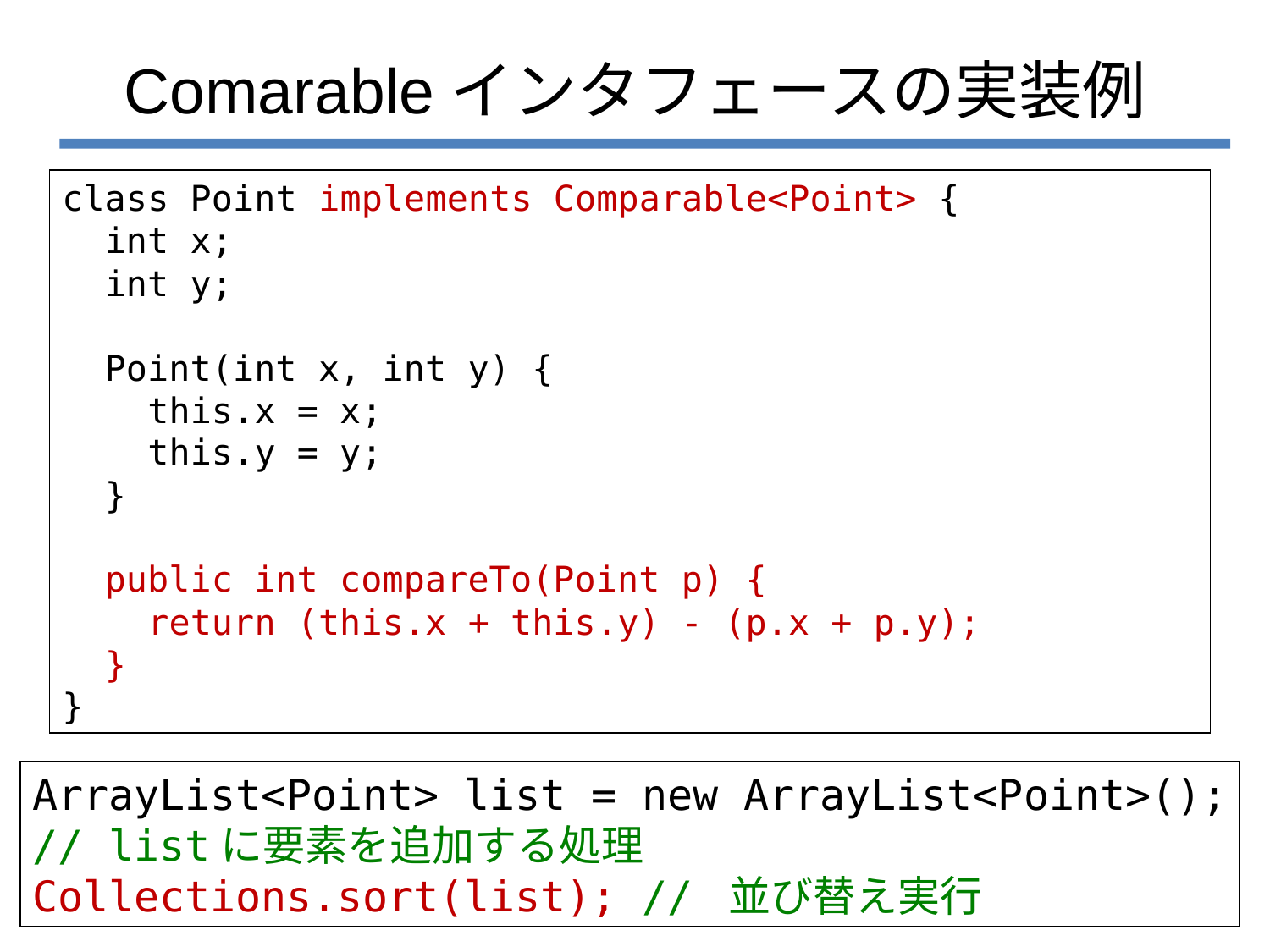

# Comarableインタフェースの実装例
class Point implements Comparable<Point> {
  int x;
  int y;

  Point(int x, int y) {
    this.x = x;
    this.y = y;
  }

  public int compareTo(Point p) {
    return (this.x + this.y) - (p.x + p.y);
  }
}
ArrayList<Point> list = new ArrayList<Point>();
// listに要素を追加する処理
Collections.sort(list); // 並び替え実行